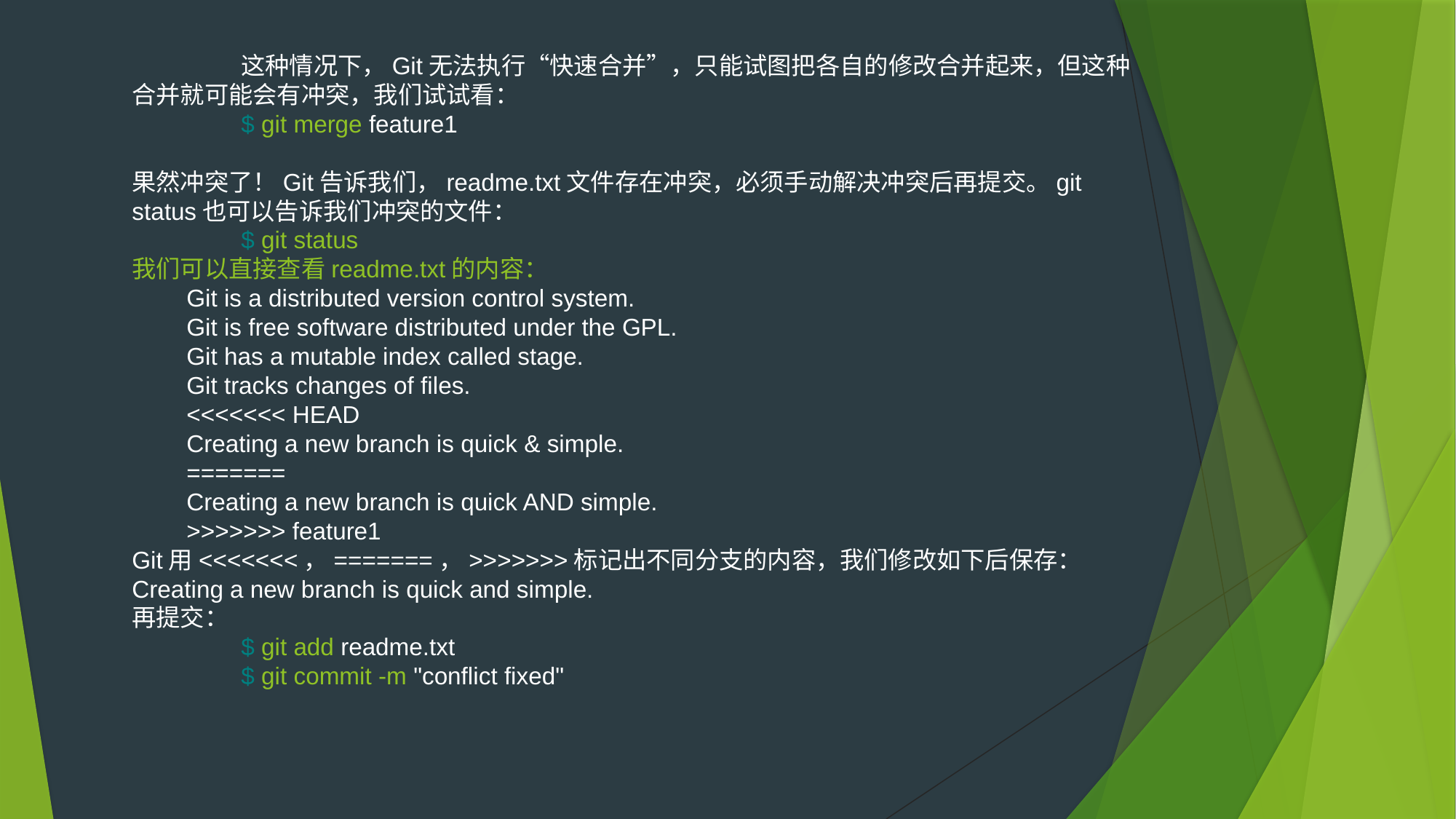

这种情况下，Git无法执行“快速合并”，只能试图把各自的修改合并起来，但这种合并就可能会有冲突，我们试试看：
	$ git merge feature1

果然冲突了！Git告诉我们，readme.txt文件存在冲突，必须手动解决冲突后再提交。git status也可以告诉我们冲突的文件：
	$ git status
我们可以直接查看readme.txt的内容：
Git is a distributed version control system.
Git is free software distributed under the GPL.
Git has a mutable index called stage.
Git tracks changes of files.
<<<<<<< HEAD
Creating a new branch is quick & simple.
=======
Creating a new branch is quick AND simple.
>>>>>>> feature1
Git用<<<<<<<，=======，>>>>>>>标记出不同分支的内容，我们修改如下后保存：
Creating a new branch is quick and simple.
再提交：
	$ git add readme.txt
	$ git commit -m "conflict fixed"